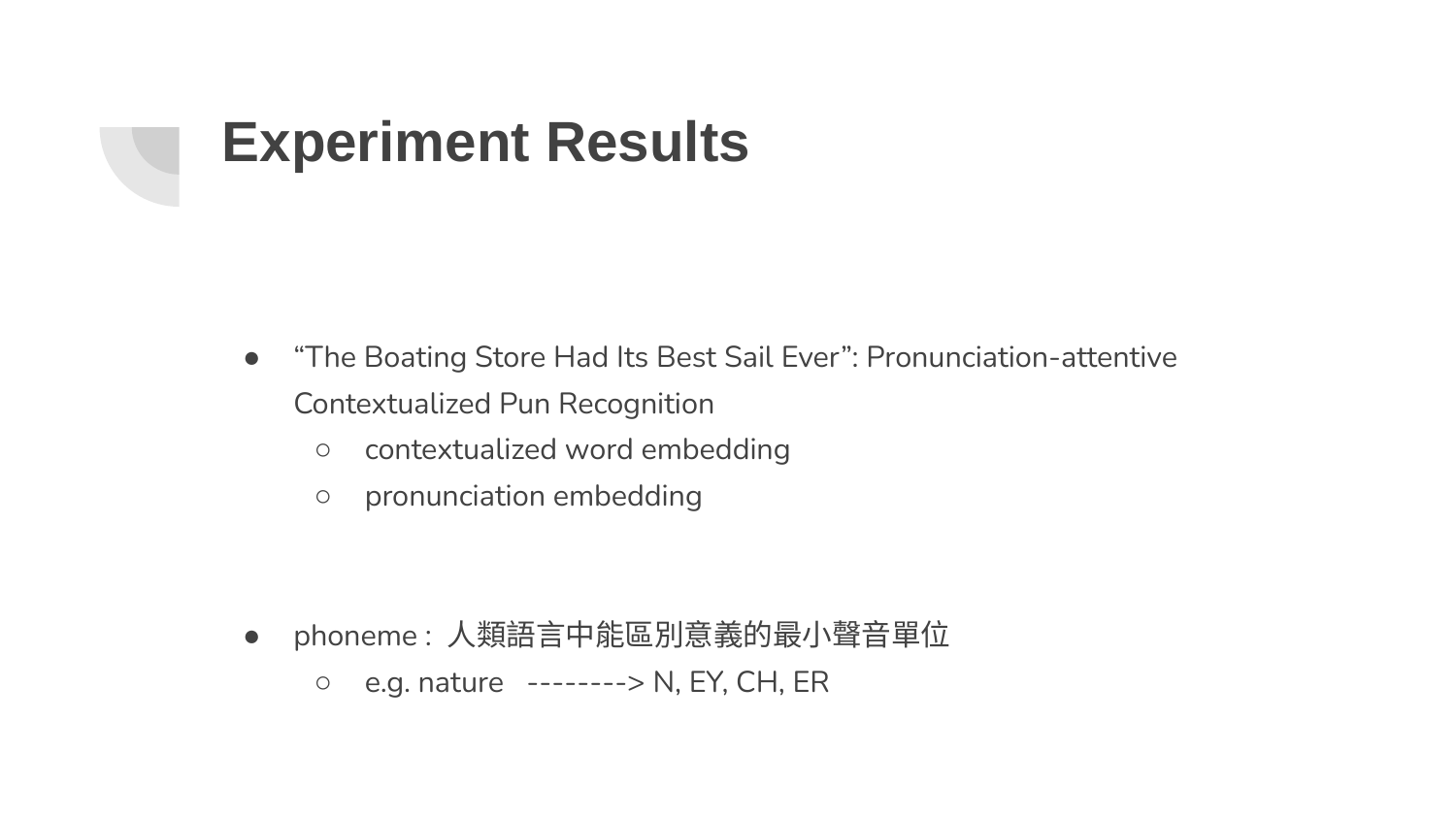

# Experiment Results
“The Boating Store Had Its Best Sail Ever”: Pronunciation-attentive Contextualized Pun Recognition
contextualized word embedding
pronunciation embedding

phoneme : 人類語言中能區別意義的最小聲音單位
e.g. nature   --------> N, EY, CH, ER